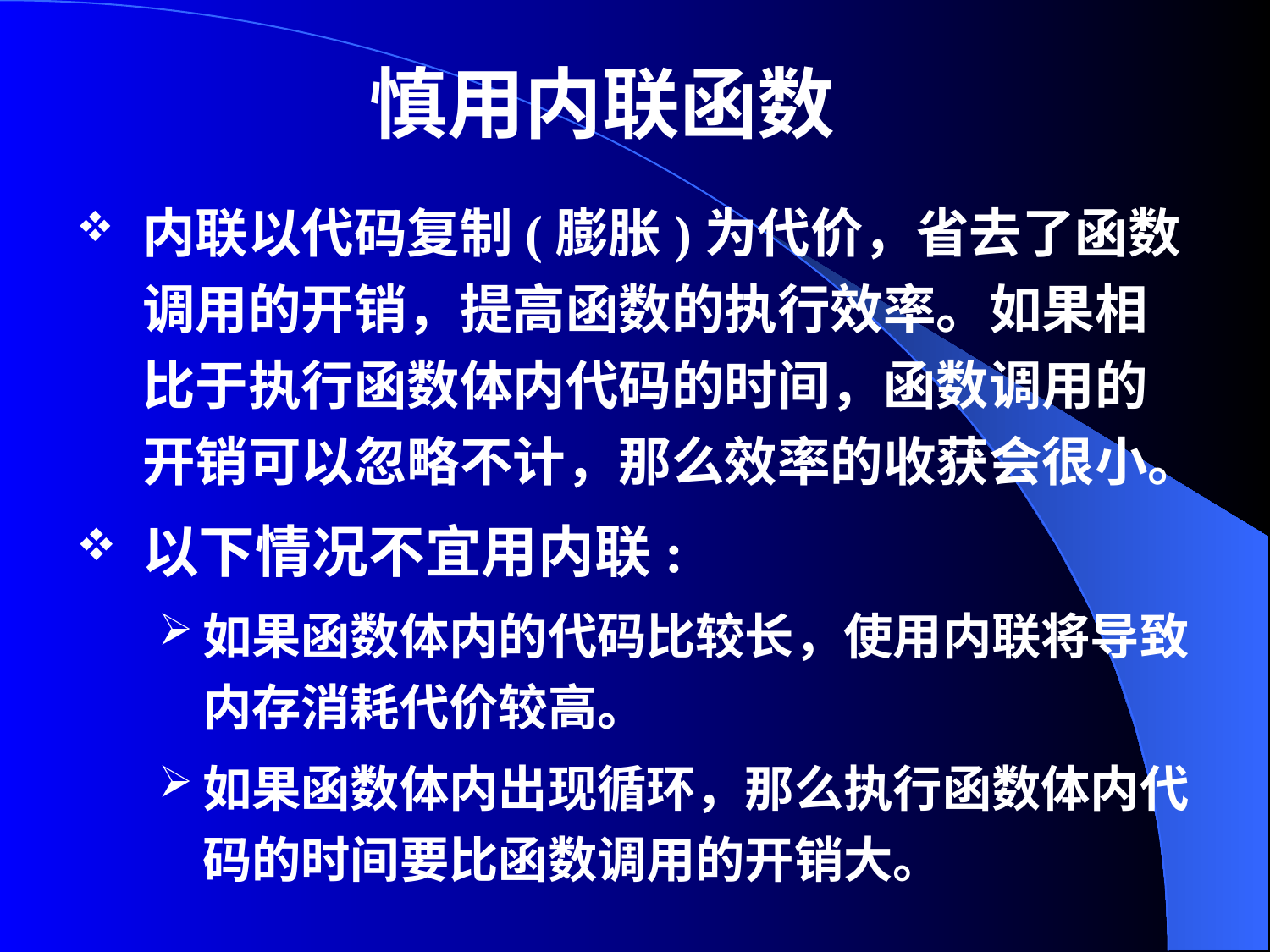

# 慎用内联函数
内联以代码复制(膨胀)为代价，省去了函数调用的开销，提高函数的执行效率。如果相比于执行函数体内代码的时间，函数调用的开销可以忽略不计，那么效率的收获会很小。
以下情况不宜用内联:
如果函数体内的代码比较长，使用内联将导致内存消耗代价较高。
如果函数体内出现循环，那么执行函数体内代码的时间要比函数调用的开销大。